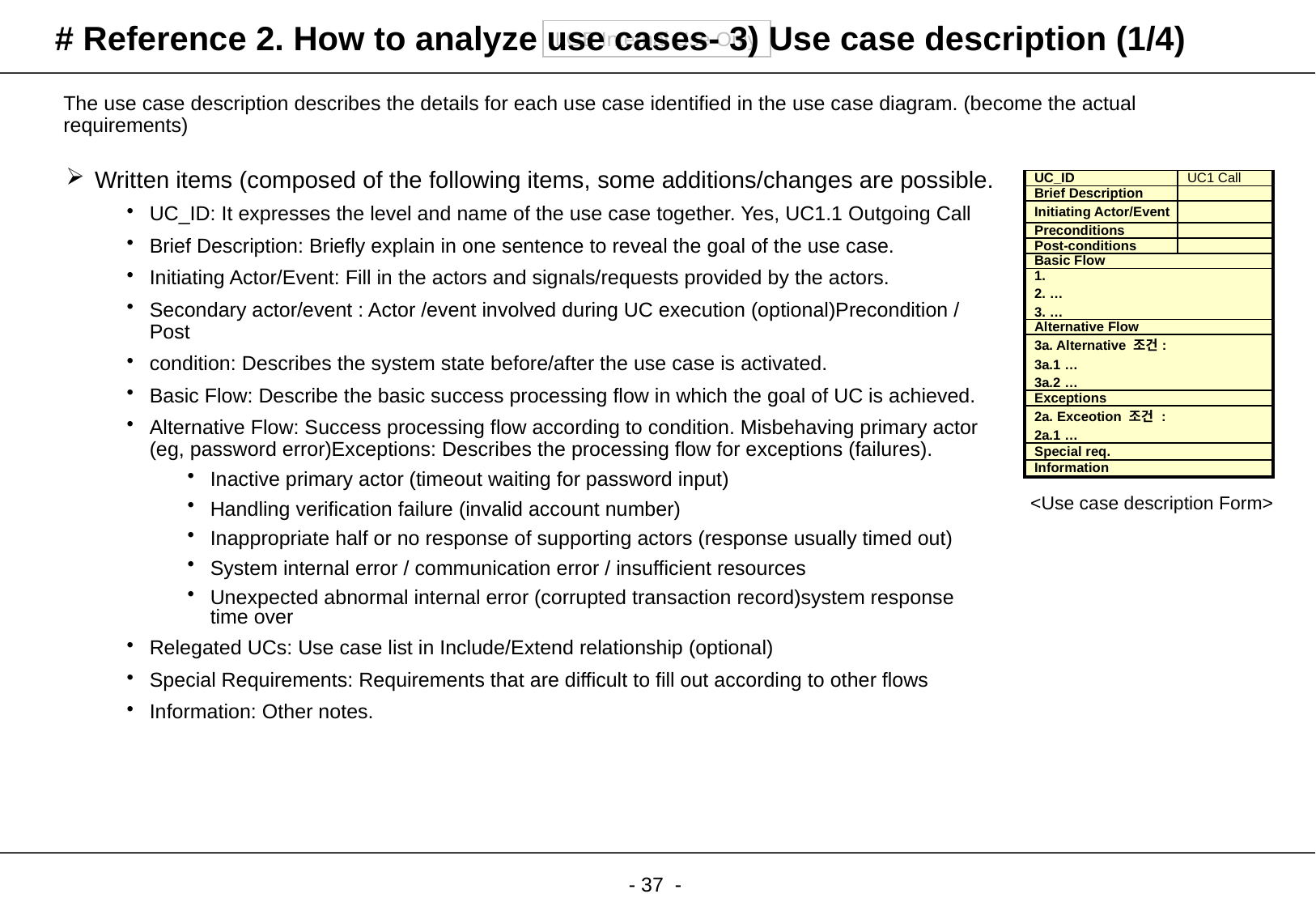

# # Reference 2. How to analyze use cases- 3) Use case description (1/4)
The use case description describes the details for each use case identified in the use case diagram. (become the actual requirements)
Written items (composed of the following items, some additions/changes are possible.
UC_ID: It expresses the level and name of the use case together. Yes, UC1.1 Outgoing Call
Brief Description: Briefly explain in one sentence to reveal the goal of the use case.
Initiating Actor/Event: Fill in the actors and signals/requests provided by the actors.
Secondary actor/event : Actor /event involved during UC execution (optional)Precondition / Post
condition: Describes the system state before/after the use case is activated.
Basic Flow: Describe the basic success processing flow in which the goal of UC is achieved.
Alternative Flow: Success processing flow according to condition. Misbehaving primary actor (eg, password error)Exceptions: Describes the processing flow for exceptions (failures).
Inactive primary actor (timeout waiting for password input)
Handling verification failure (invalid account number)
Inappropriate half or no response of supporting actors (response usually timed out)
System internal error / communication error / insufficient resources
Unexpected abnormal internal error (corrupted transaction record)system response time over
Relegated UCs: Use case list in Include/Extend relationship (optional)
Special Requirements: Requirements that are difficult to fill out according to other flows
Information: Other notes.
| UC\_ID | UC1 Call |
| --- | --- |
| Brief Description |  |
| Initiating Actor/Event |  |
| Preconditions |  |
| Post-conditions |  |
| Basic Flow |  |
| 1. 2. … 3. … |  |
| Alternative Flow |  |
| 3a. Alternative 조건: 3a.1 … 3a.2 … |  |
| Exceptions |  |
| 2a. Exceotion 조건 : 2a.1 … |  |
| Special req. |  |
| Information |  |
<Use case description Form>